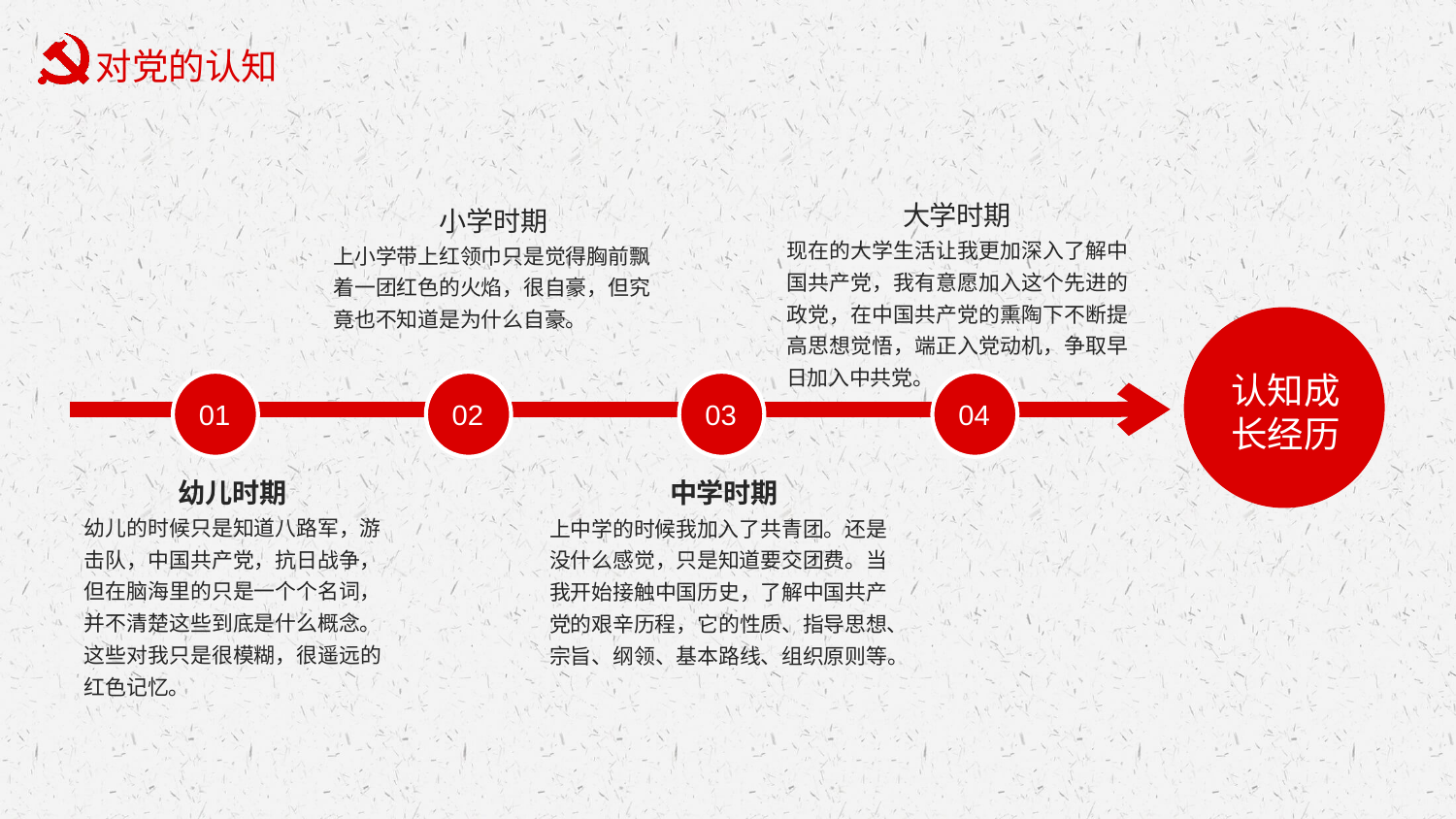

大学时期
现在的大学生活让我更加深入了解中国共产党，我有意愿加入这个先进的政党，在中国共产党的熏陶下不断提高思想觉悟，端正入党动机，争取早日加入中共党。
小学时期
上小学带上红领巾只是觉得胸前飘着一团红色的火焰，很自豪，但究竟也不知道是为什么自豪。

认知成
长经历

01

02

03

04
幼儿时期
幼儿的时候只是知道八路军，游击队，中国共产党，抗日战争，但在脑海里的只是一个个名词，并不清楚这些到底是什么概念。这些对我只是很模糊，很遥远的红色记忆。
中学时期
上中学的时候我加入了共青团。还是没什么感觉，只是知道要交团费。当我开始接触中国历史，了解中国共产党的艰辛历程，它的性质、指导思想、宗旨、纲领、基本路线、组织原则等。